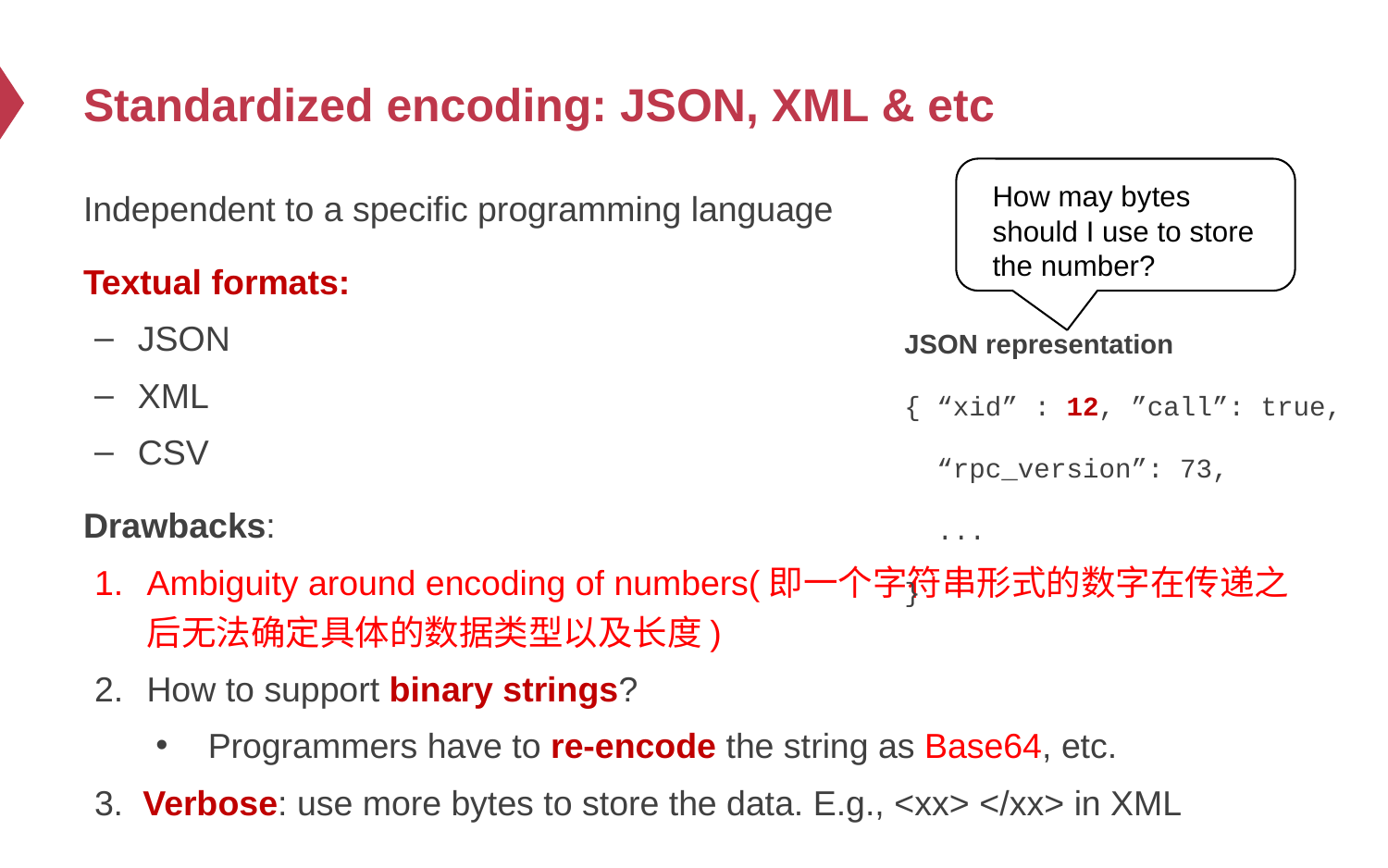

# Standardized encoding: JSON, XML & etc

Independent to a specific programming language
Textual formats:
JSON
XML
CSV
Drawbacks:
Ambiguity around encoding of numbers(即一个字符串形式的数字在传递之后无法确定具体的数据类型以及长度)
How to support binary strings?
Programmers have to re-encode the string as Base64, etc.
3.  Verbose: use more bytes to store the data. E.g., <xx> </xx> in XML
How may bytes
should I use to store
the number?
JSON representation
{ “xid” : 12, ”call”: true,
  “rpc_version”: 73,
  ...
}
30